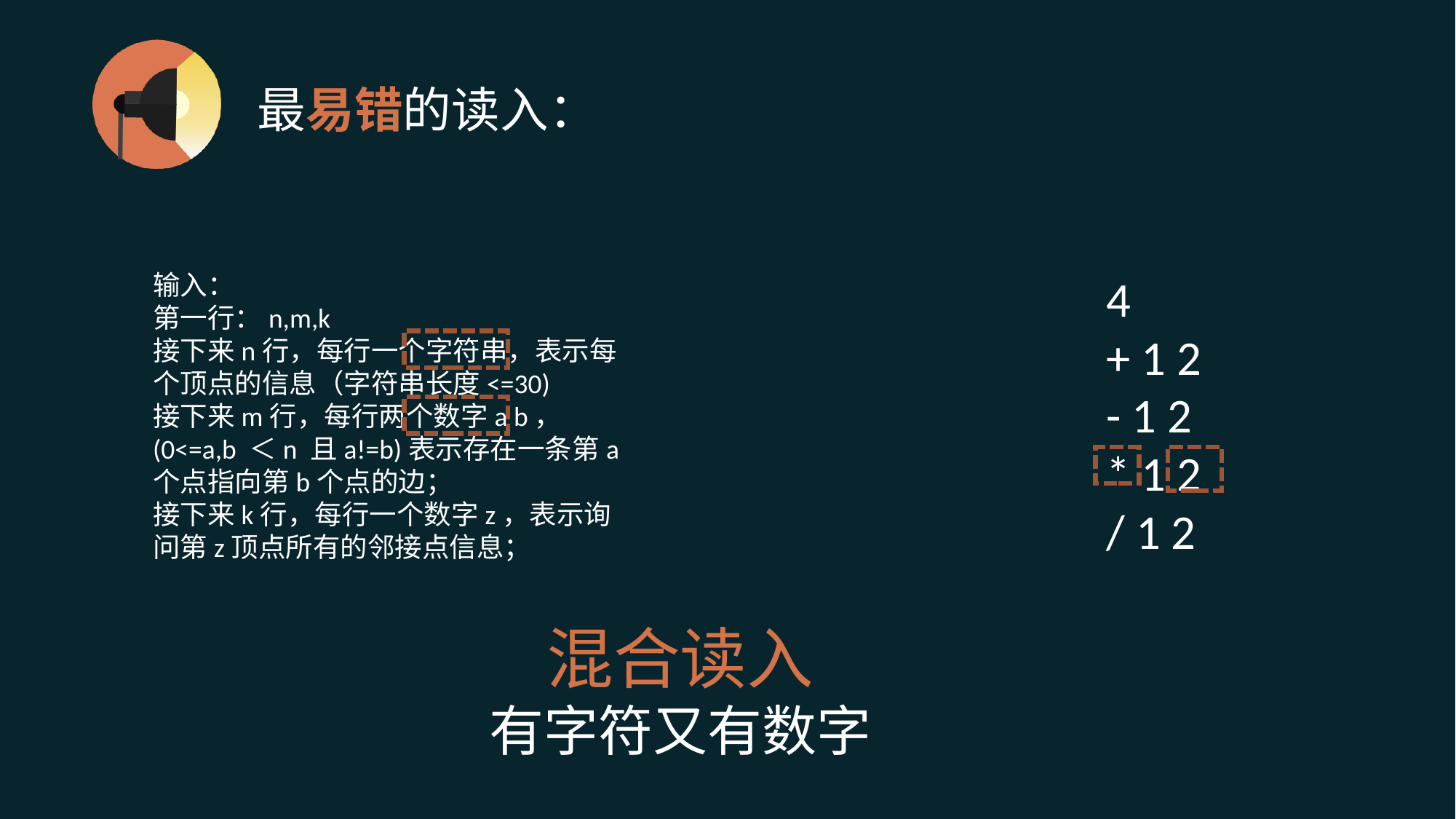

# 最易错的读入：
输入：
第一行：n,m,k
接下来n行，每行一个字符串，表示每个顶点的信息（字符串长度<=30)
接下来m行，每行两个数字a b，(0<=a,b ＜n 且a!=b)表示存在一条第a个点指向第b个点的边；
接下来k行，每行一个数字z，表示询问第z顶点所有的邻接点信息；
4
+ 1 2
- 1 2
* 1 2
/ 1 2

混合读入
有字符又有数字